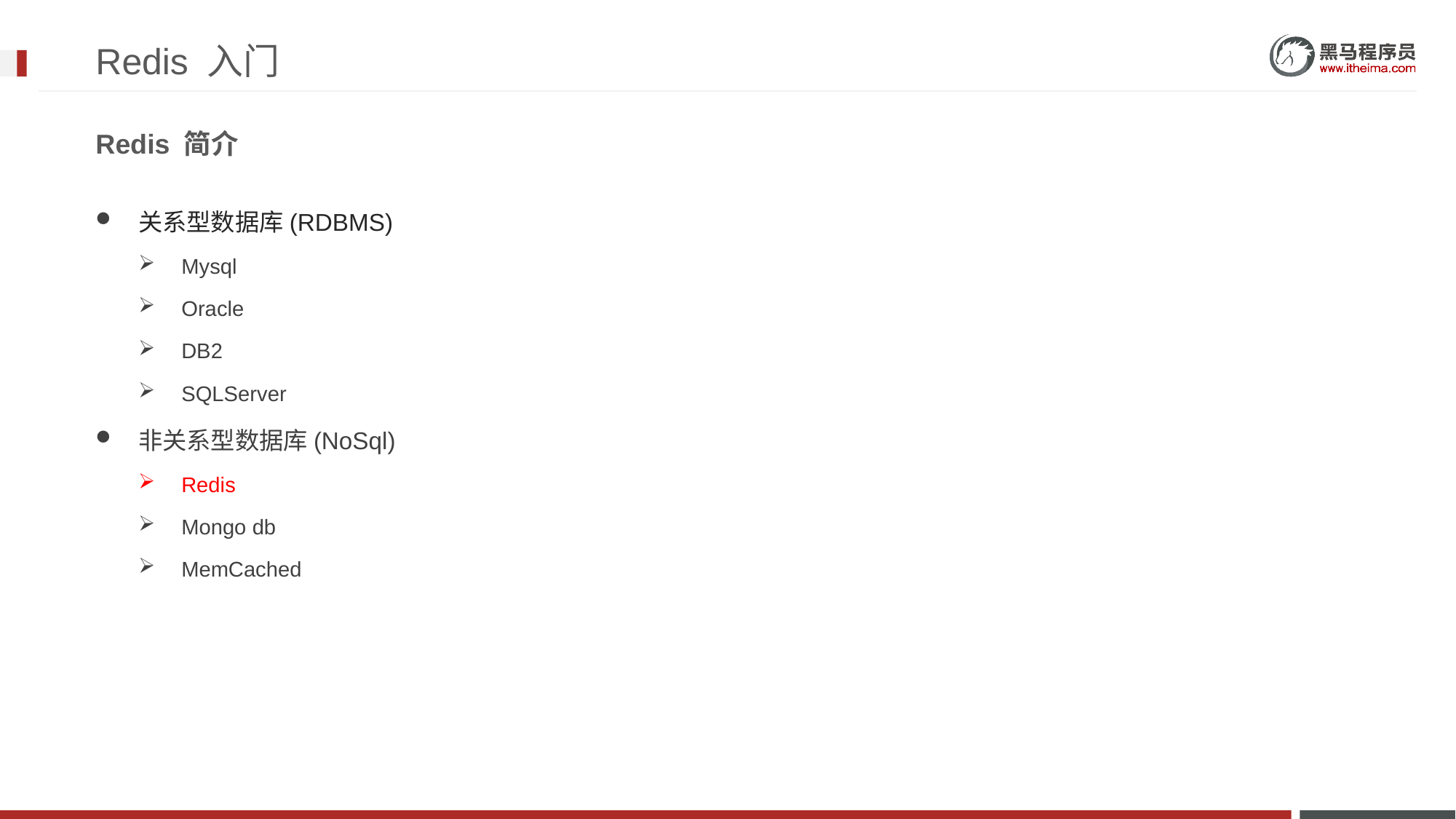

# Redis 入门
Redis 简介
关系型数据库(RDBMS)
Mysql
Oracle
DB2
SQLServer
非关系型数据库(NoSql)
Redis
Mongo db
MemCached